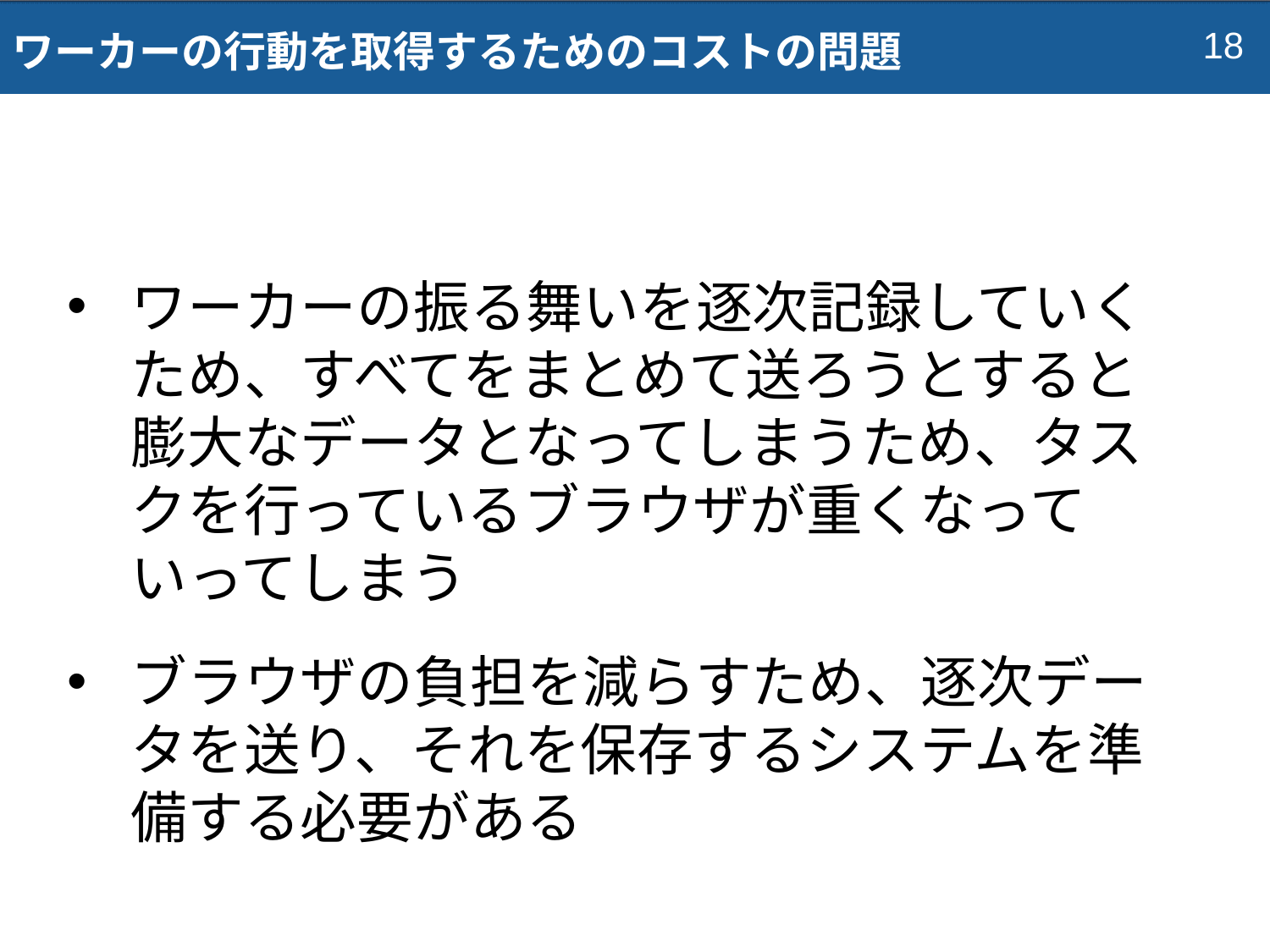

ワーカーの行動を取得するためのコストの問題
18
ワーカーの振る舞いを逐次記録していくため、すべてをまとめて送ろうとすると膨大なデータとなってしまうため、タスクを行っているブラウザが重くなっていってしまう
ブラウザの負担を減らすため、逐次データを送り、それを保存するシステムを準備する必要がある